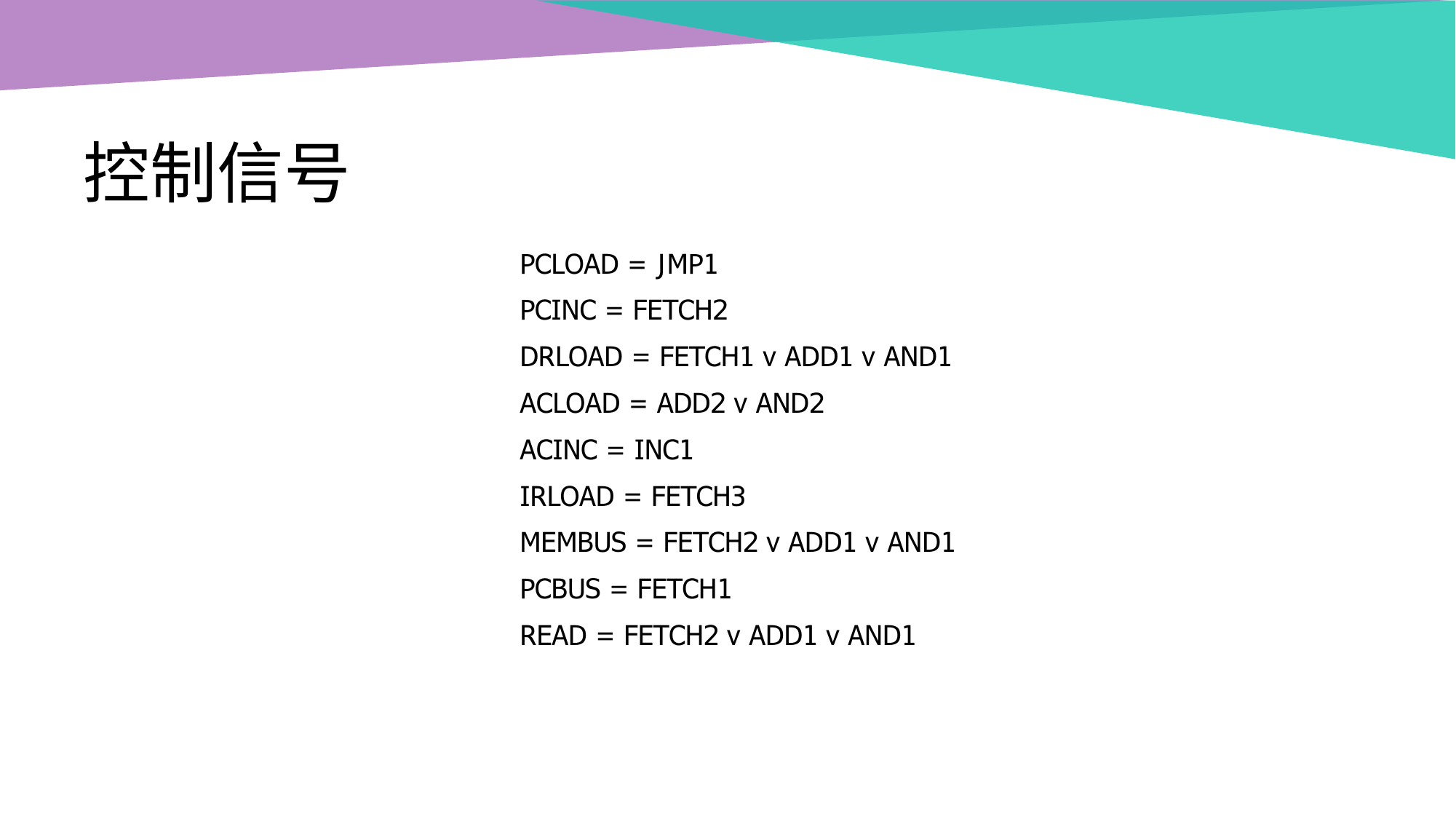

# 控制信号
PCLOAD = JMP1
PCINC = FETCH2
DRLOAD = FETCH1 v ADD1 v AND1
ACLOAD = ADD2 v AND2
ACINC = INC1
IRLOAD = FETCH3
MEMBUS = FETCH2 v ADD1 v AND1
PCBUS = FETCH1
READ = FETCH2 v ADD1 v AND1